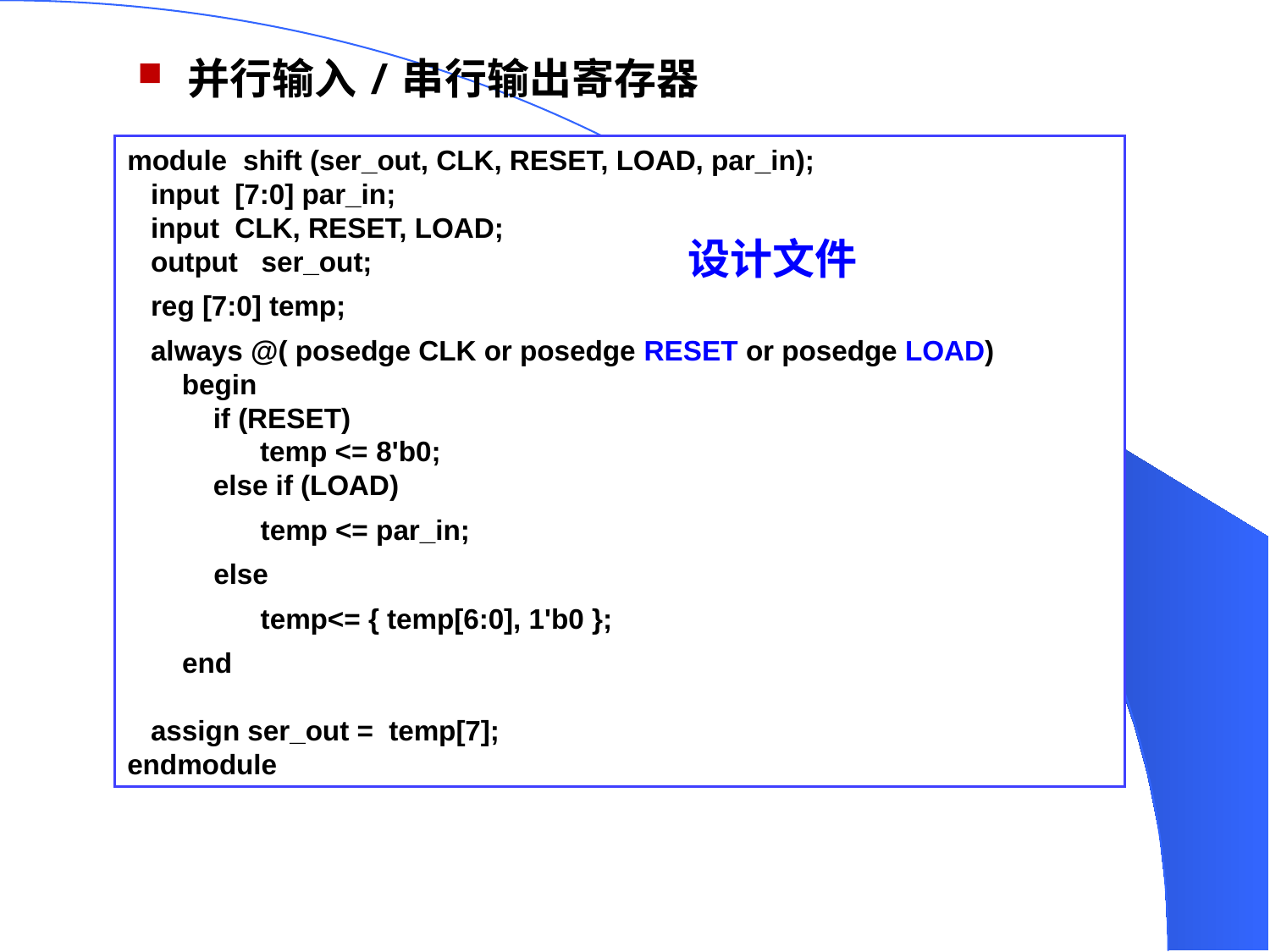

并行输入/串行输出寄存器
module  shift (ser_out, CLK, RESET, LOAD, par_in);
   input  [7:0] par_in;
   input  CLK, RESET, LOAD;
   output   ser_out;
   reg [7:0] temp;
   always @( posedge CLK or posedge RESET or posedge LOAD)
       begin
           if (RESET)
                 temp <= 8'b0;
           else if (LOAD)
                 temp <= par_in;
           else
                 temp<= { temp[6:0], 1'b0 };
       end

   assign ser_out =  temp[7];
endmodule
设计文件